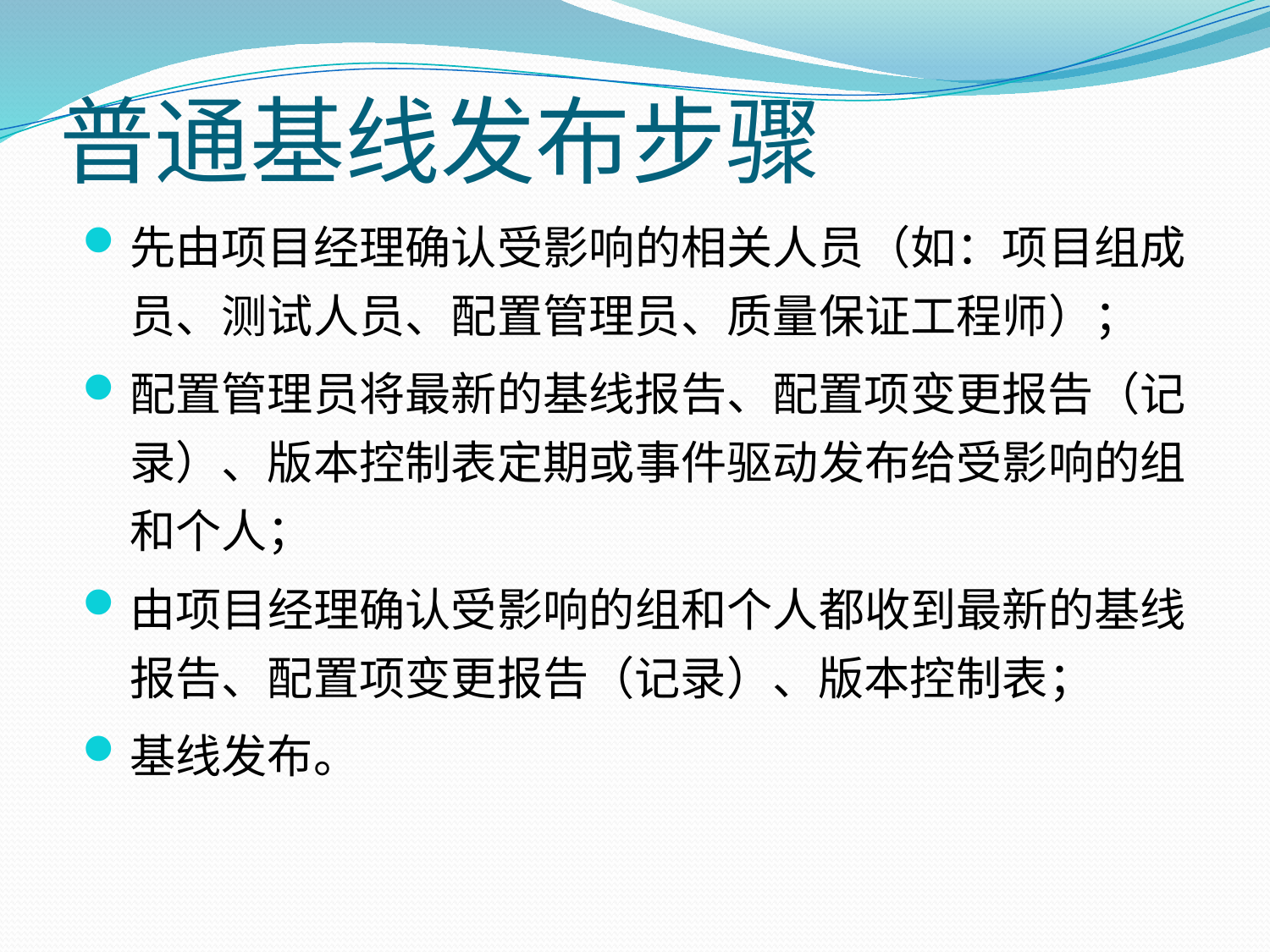

普通基线发布步骤
先由项目经理确认受影响的相关人员（如：项目组成员、测试人员、配置管理员、质量保证工程师）；
配置管理员将最新的基线报告、配置项变更报告（记录）、版本控制表定期或事件驱动发布给受影响的组和个人；
由项目经理确认受影响的组和个人都收到最新的基线报告、配置项变更报告（记录）、版本控制表；
基线发布。